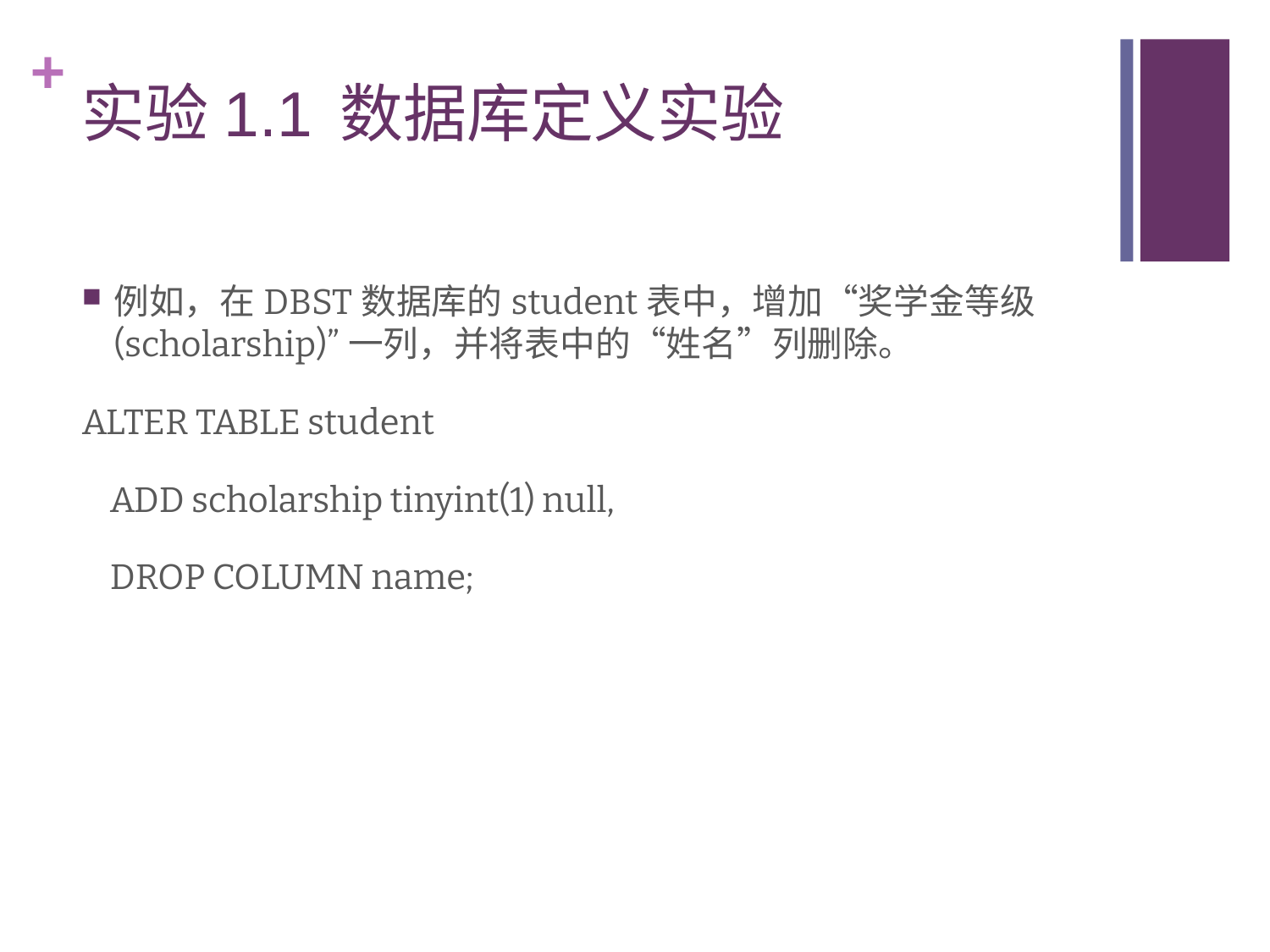

# 实验1.1 数据库定义实验
例如，在DBST数据库的student表中，增加“奖学金等级(scholarship)”一列，并将表中的“姓名”列删除。
ALTER TABLE student
    ADD scholarship tinyint(1) null,
    DROP COLUMN name;